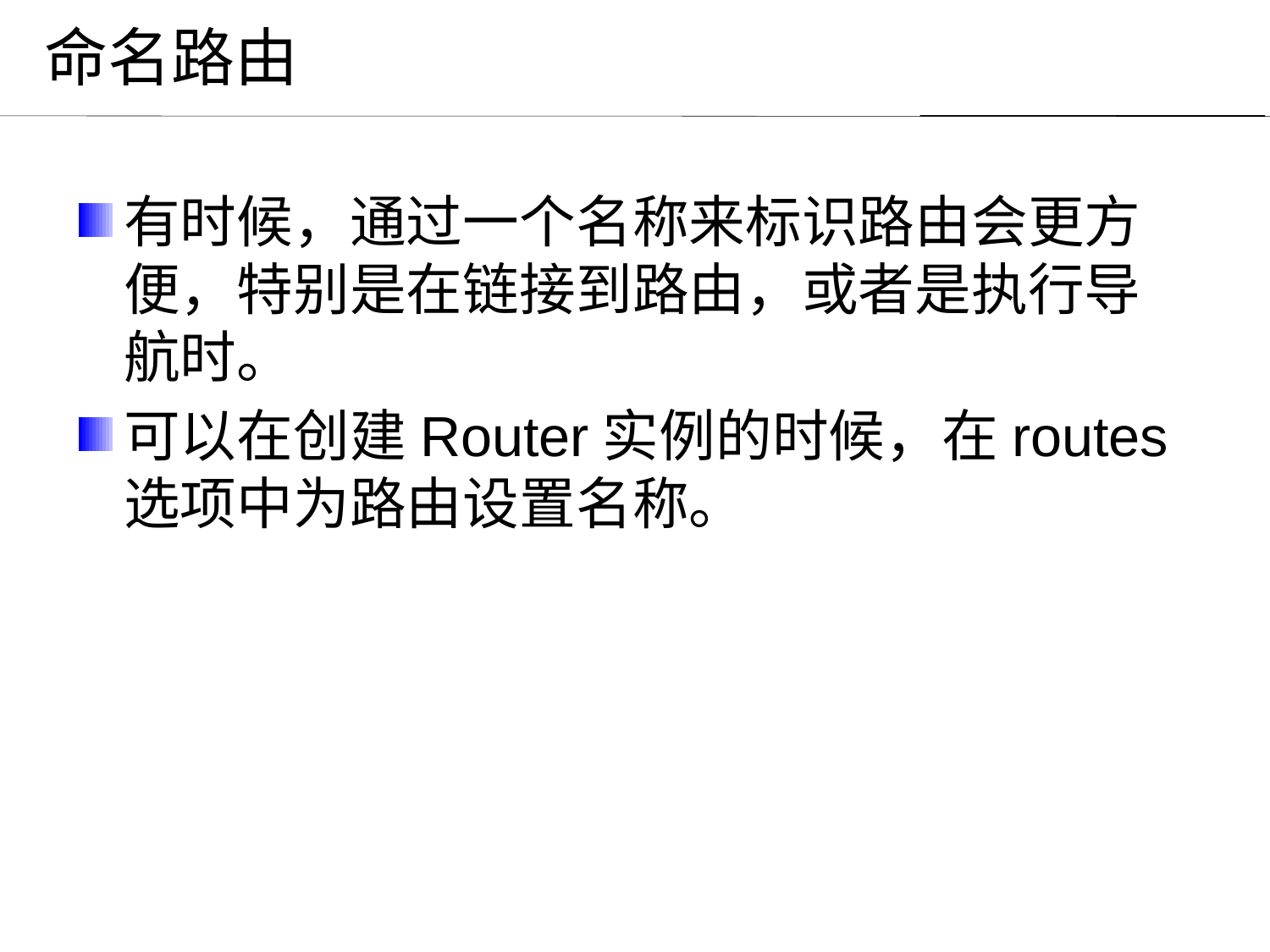

# 命名路由
有时候，通过一个名称来标识路由会更方便，特别是在链接到路由，或者是执行导航时。
可以在创建Router实例的时候，在routes选项中为路由设置名称。